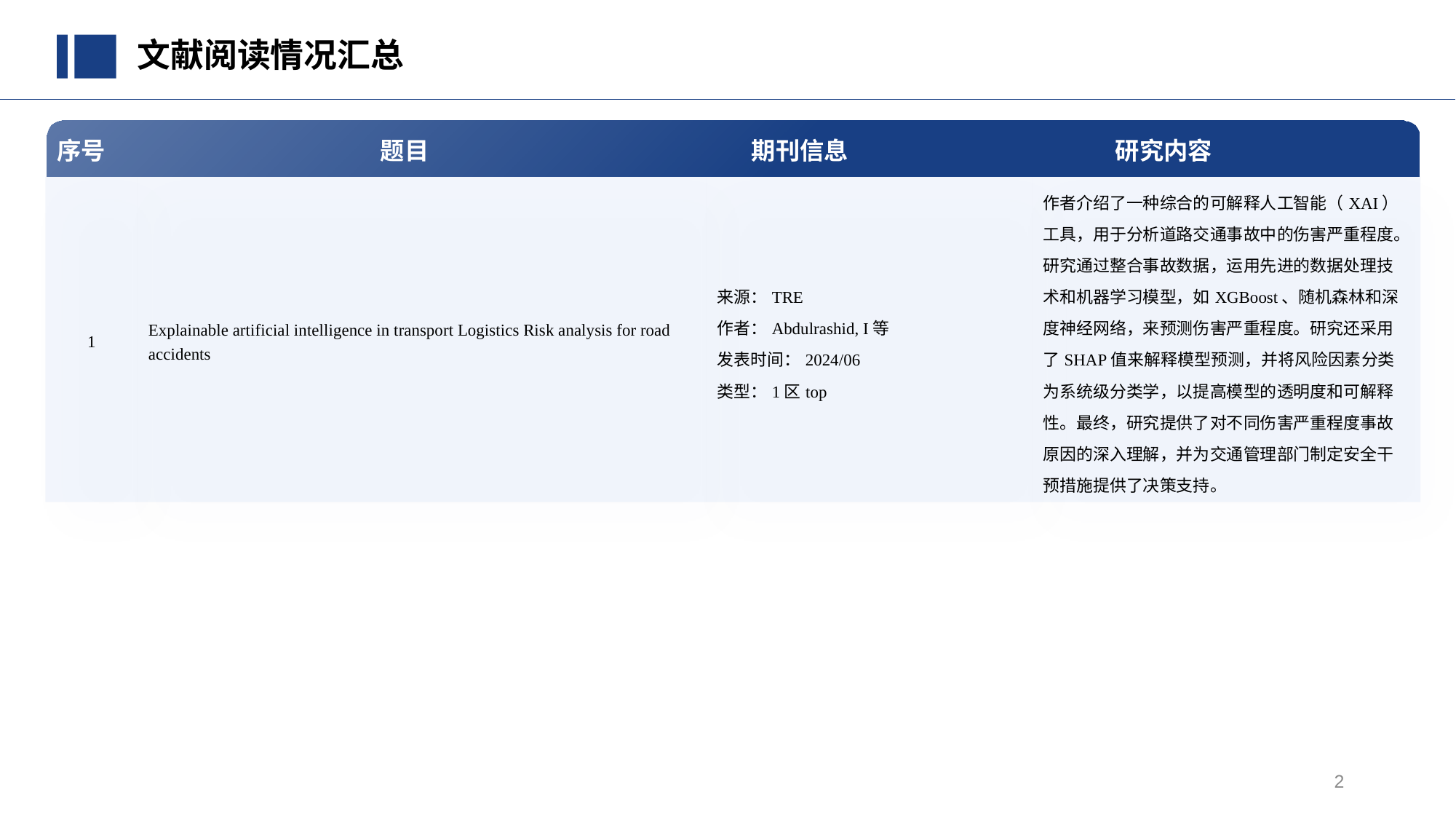

文献阅读情况汇总

| 序号 | 题目 | 期刊信息 | 研究内容 |
| --- | --- | --- | --- |
| 1 | Explainable artificial intelligence in transport Logistics Risk analysis for road accidents | 来源：TRE 作者：Abdulrashid, I等 发表时间：2024/06 类型：1区top | 作者介绍了一种综合的可解释人工智能（XAI）工具，用于分析道路交通事故中的伤害严重程度。研究通过整合事故数据，运用先进的数据处理技术和机器学习模型，如XGBoost、随机森林和深度神经网络，来预测伤害严重程度。研究还采用了SHAP值来解释模型预测，并将风险因素分类为系统级分类学，以提高模型的透明度和可解释性。最终，研究提供了对不同伤害严重程度事故原因的深入理解，并为交通管理部门制定安全干预措施提供了决策支持。 |
| --- | --- | --- | --- |
2